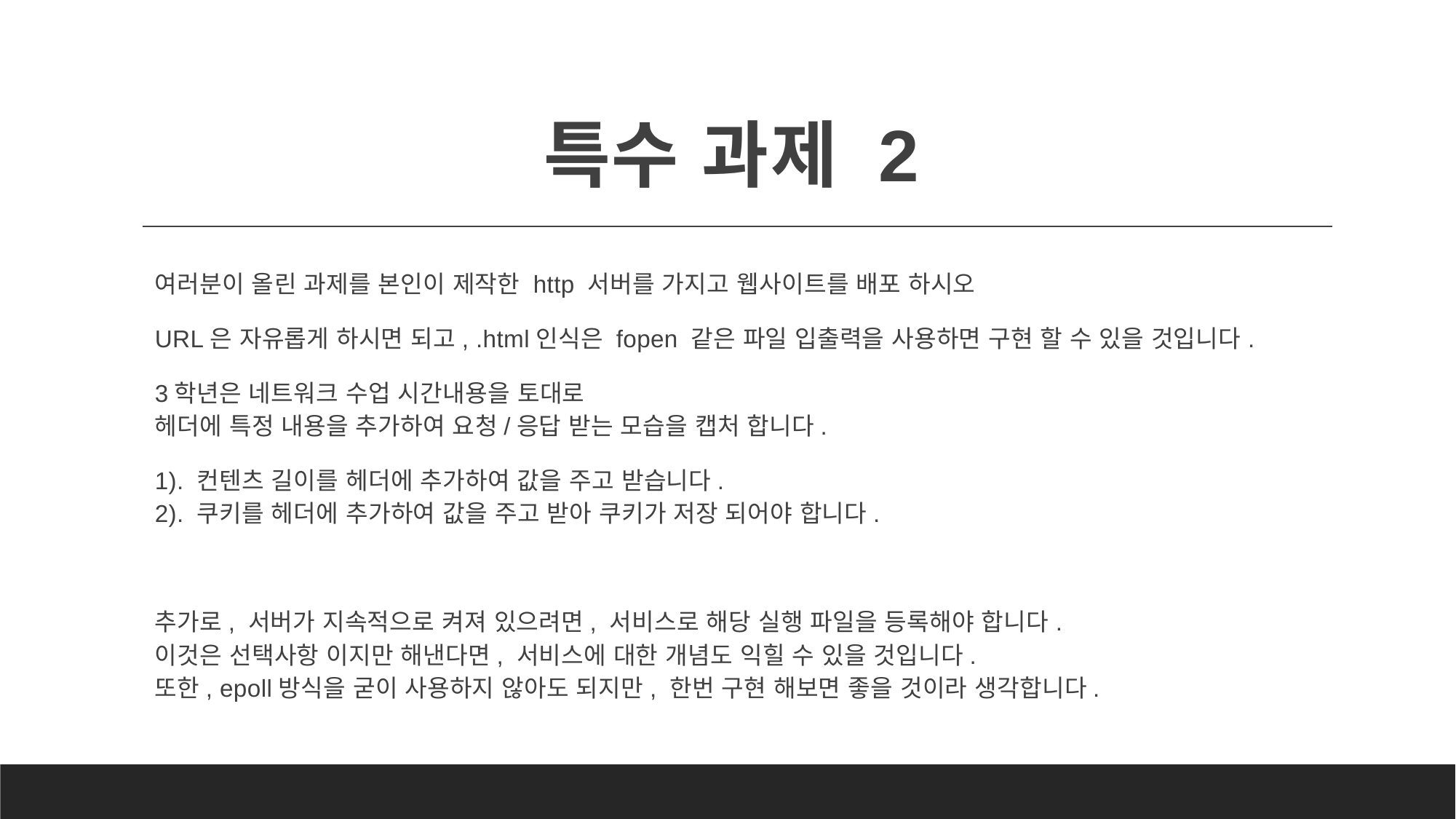

# 특수 과제 2
여러분이 올린 과제를 본인이 제작한 http 서버를 가지고 웹사이트를 배포 하시오
URL은 자유롭게 하시면 되고, .html인식은 fopen 같은 파일 입출력을 사용하면 구현 할 수 있을 것입니다.
3학년은 네트워크 수업 시간내용을 토대로
헤더에 특정 내용을 추가하여 요청/응답 받는 모습을 캡처 합니다.
1). 컨텐츠 길이를 헤더에 추가하여 값을 주고 받습니다.
2). 쿠키를 헤더에 추가하여 값을 주고 받아 쿠키가 저장 되어야 합니다.

추가로, 서버가 지속적으로 켜져 있으려면, 서비스로 해당 실행 파일을 등록해야 합니다.
이것은 선택사항 이지만 해낸다면, 서비스에 대한 개념도 익힐 수 있을 것입니다.
또한, epoll방식을 굳이 사용하지 않아도 되지만, 한번 구현 해보면 좋을 것이라 생각합니다.